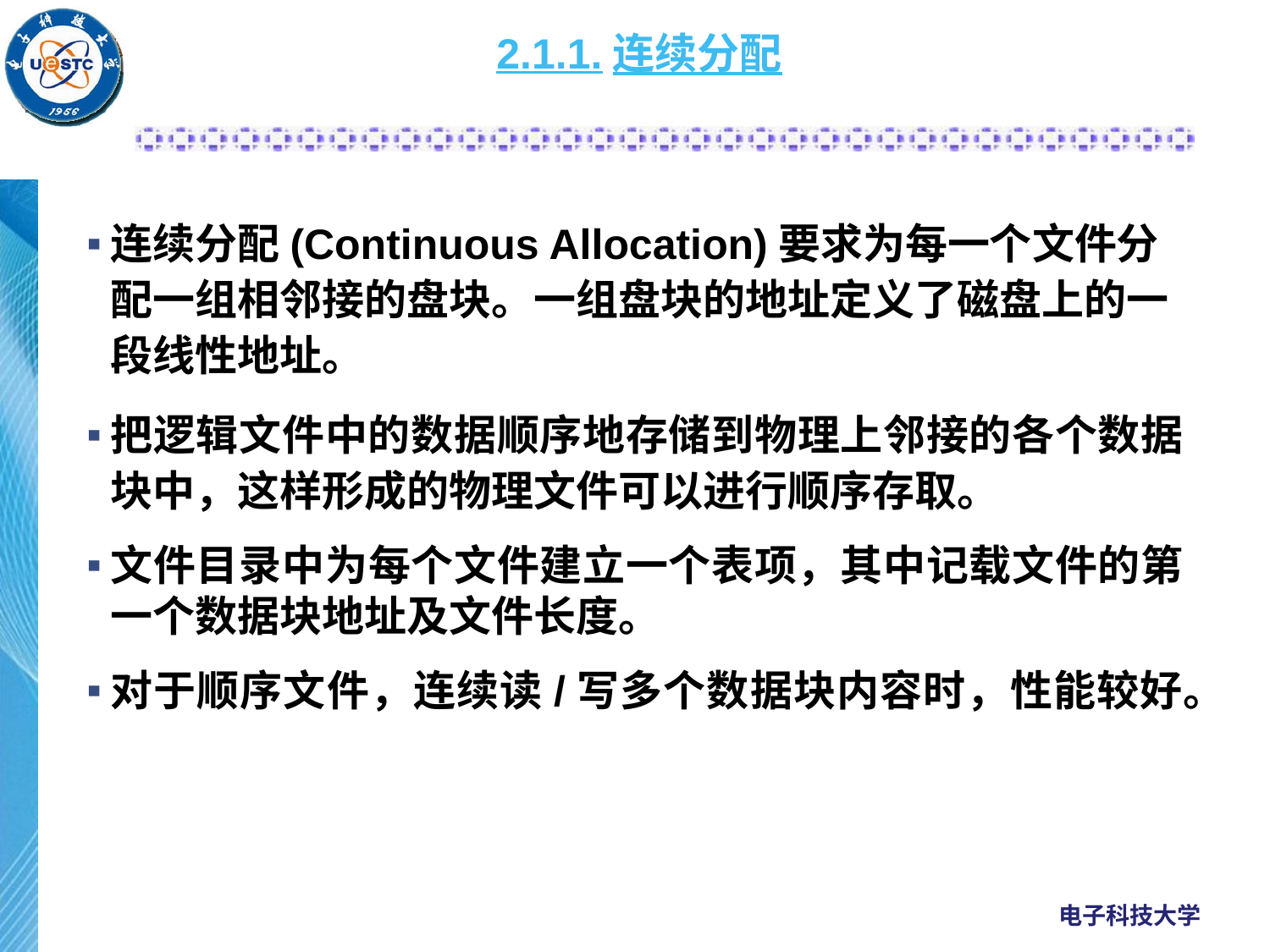

# 2.1.1.连续分配
连续分配(Continuous Allocation)要求为每一个文件分配一组相邻接的盘块。一组盘块的地址定义了磁盘上的一段线性地址。
把逻辑文件中的数据顺序地存储到物理上邻接的各个数据块中，这样形成的物理文件可以进行顺序存取。
文件目录中为每个文件建立一个表项，其中记载文件的第一个数据块地址及文件长度。
对于顺序文件，连续读/写多个数据块内容时，性能较好。